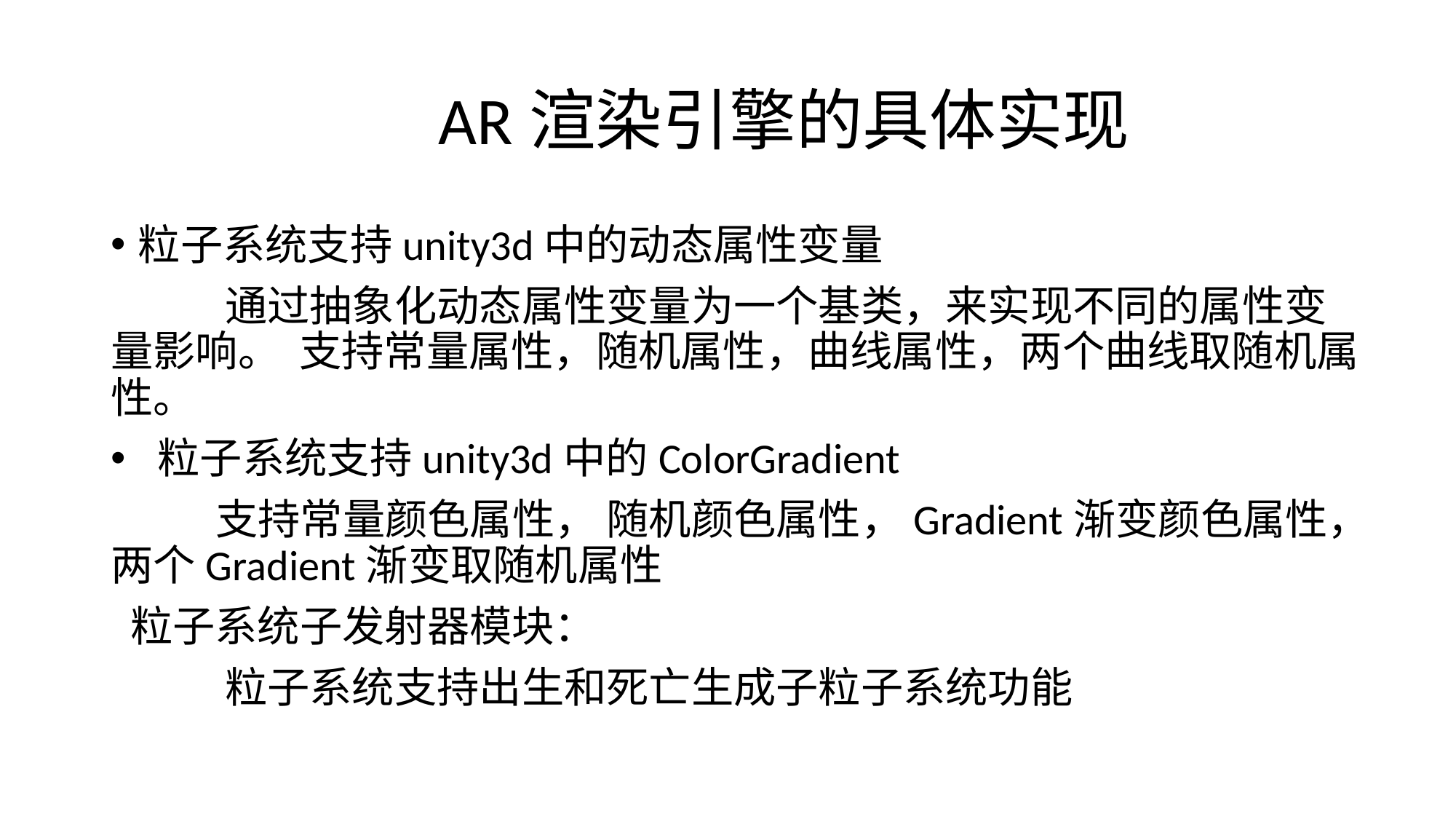

# AR渲染引擎的具体实现
粒子系统支持unity3d中的动态属性变量
           通过抽象化动态属性变量为一个基类，来实现不同的属性变量影响。  支持常量属性，随机属性，曲线属性，两个曲线取随机属性。
 粒子系统支持unity3d中的ColorGradient
          支持常量颜色属性， 随机颜色属性，Gradient渐变颜色属性，两个Gradient渐变取随机属性
 粒子系统子发射器模块：
           粒子系统支持出生和死亡生成子粒子系统功能